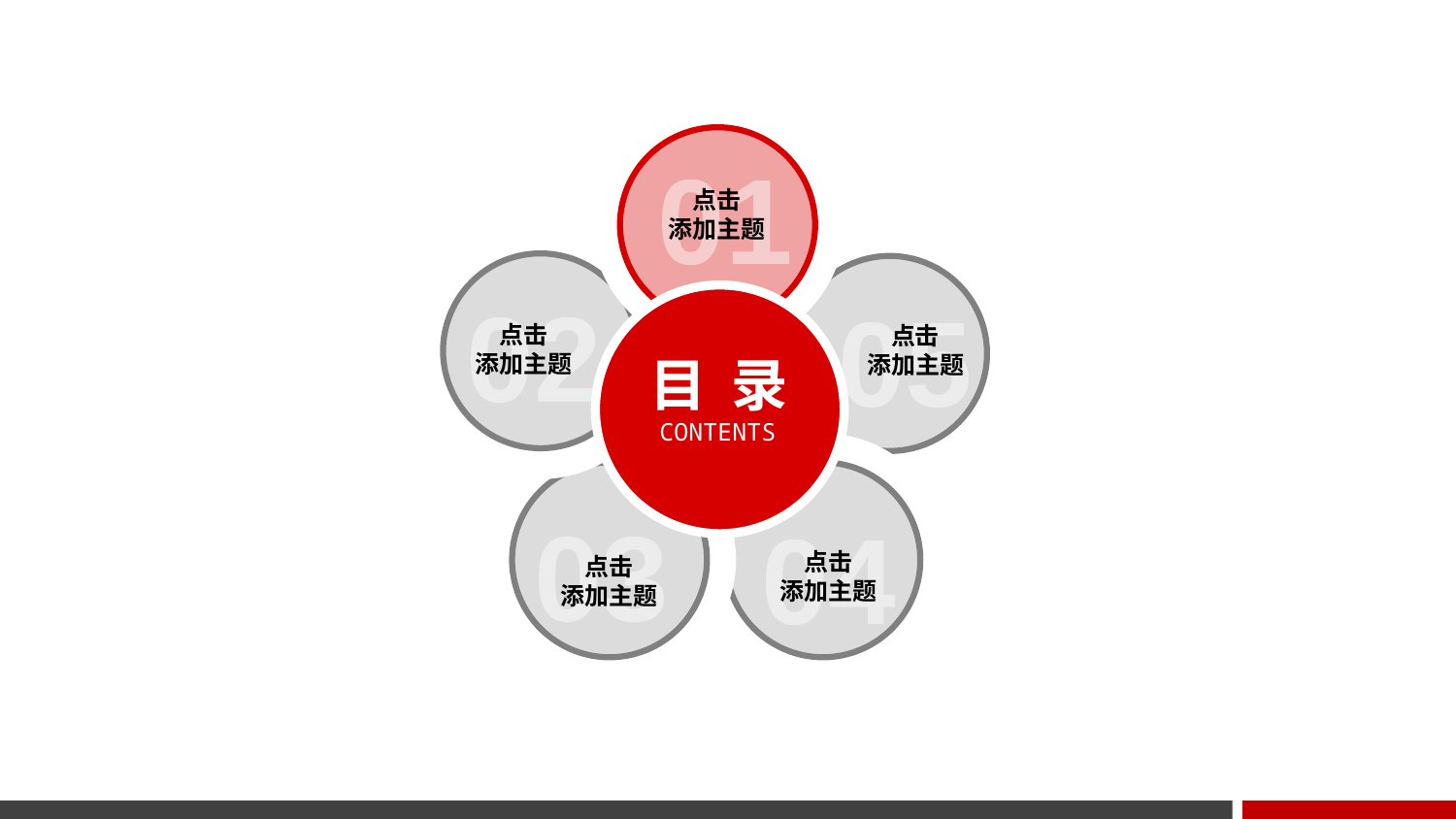

01
点击
添加主题

02
点击
添加主题

05
点击
添加主题

目 录
CONTENTS

03
点击
添加主题

04
点击
添加主题